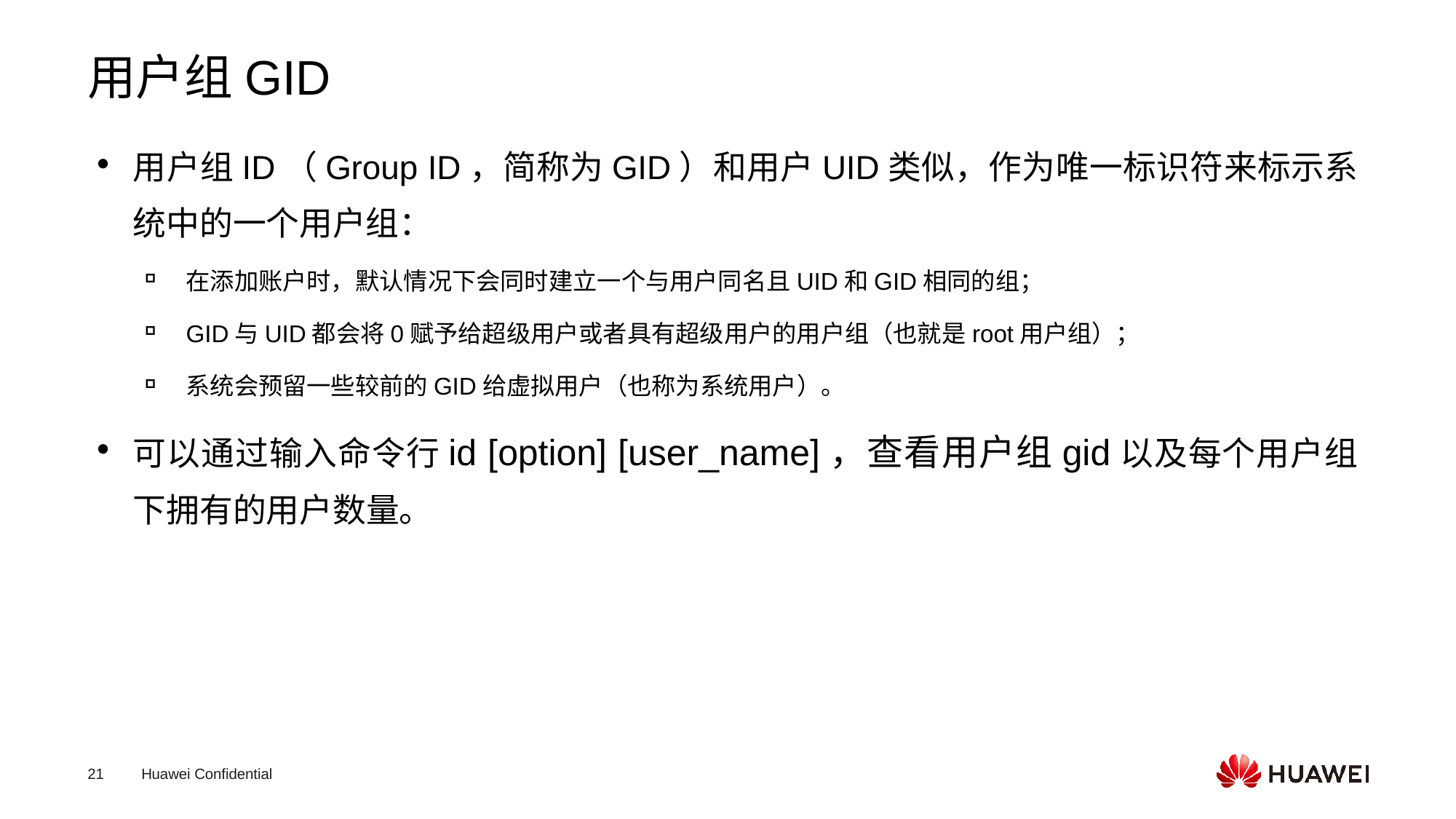

# 用户组GID
用户组ID（Group ID，简称为GID）和用户UID类似，作为唯一标识符来标示系统中的一个用户组：
在添加账户时，默认情况下会同时建立一个与用户同名且UID和GID相同的组；
GID与UID都会将0赋予给超级用户或者具有超级用户的用户组（也就是root用户组）；
系统会预留一些较前的GID给虚拟用户（也称为系统用户）。
可以通过输入命令行id [option] [user_name]，查看用户组gid以及每个用户组下拥有的用户数量。